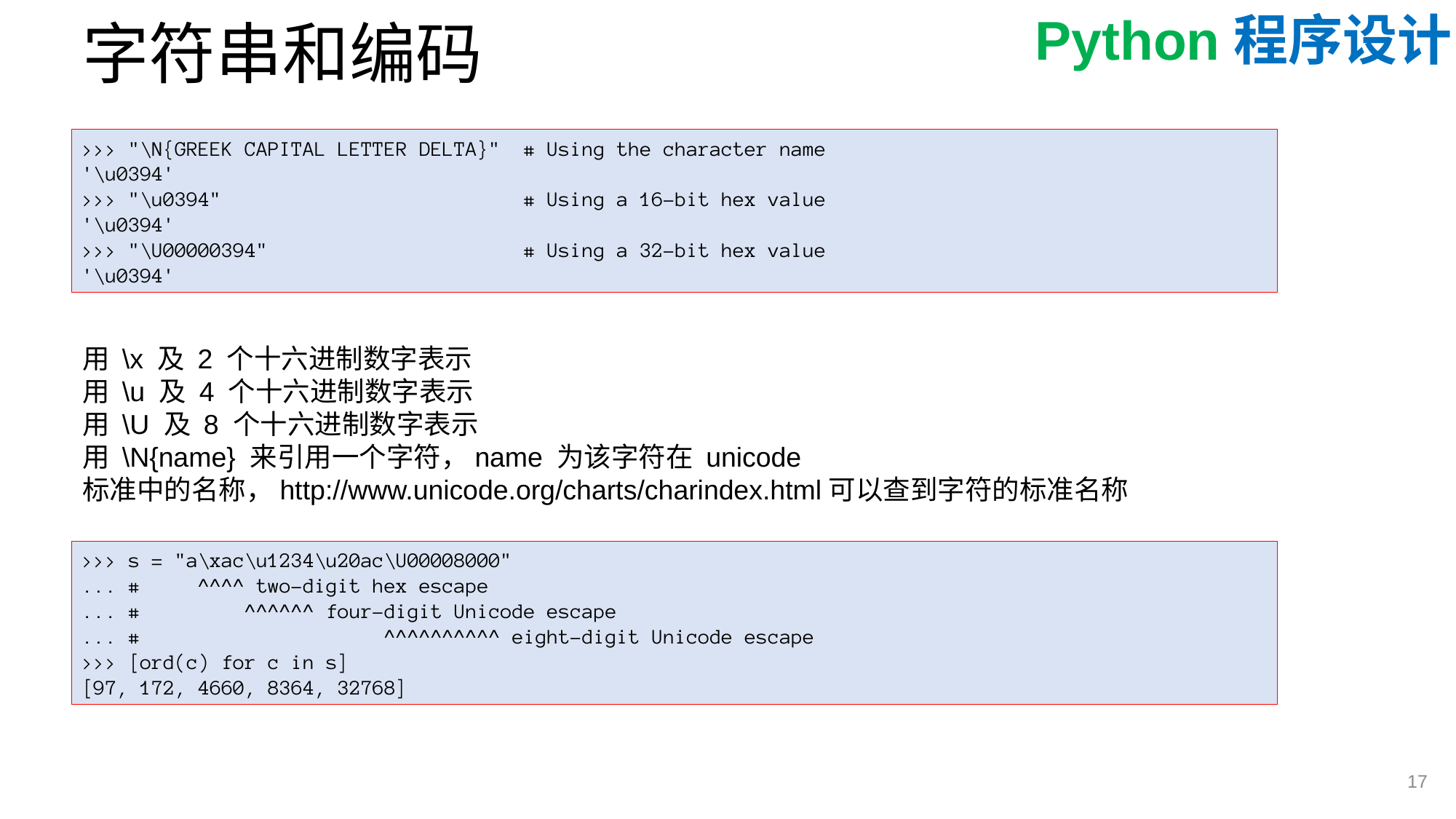

# 字符串和编码
>>> "\N{GREEK CAPITAL LETTER DELTA}"  # Using the character name
'\u0394'
>>> "\u0394"                          # Using a 16-bit hex value
'\u0394'
>>> "\U00000394"                      # Using a 32-bit hex value
'\u0394'
用 \x 及 2 个十六进制数字表示
用 \u 及 4 个十六进制数字表示
用 \U 及 8 个十六进制数字表示
用 \N{name} 来引用一个字符，name 为该字符在 unicode 标准中的名称，http://www.unicode.org/charts/charindex.html可以查到字符的标准名称
>>> s = "a\xac\u1234\u20ac\U00008000"
... #     ^^^^ two-digit hex escape
... #         ^^^^^^ four-digit Unicode escape
... #                     ^^^^^^^^^^ eight-digit Unicode escape
>>> [ord(c) for c in s]
[97, 172, 4660, 8364, 32768]
17